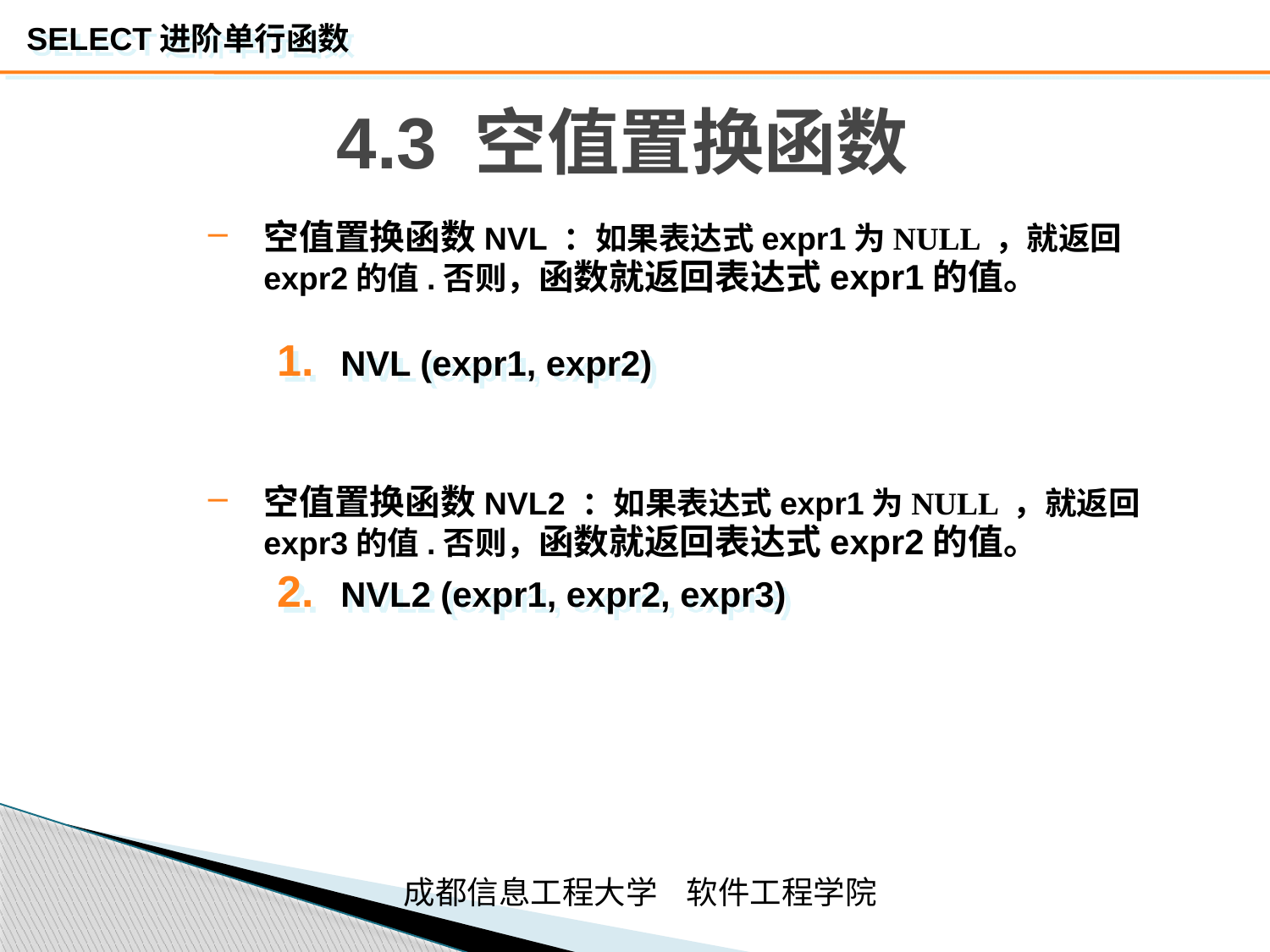

# 4.3 空值置换函数
空值置换函数NVL ：如果表达式expr1为NULL ，就返回expr2的值.否则，函数就返回表达式expr1的值。
NVL (expr1, expr2)

NVL2 (expr1, expr2, expr3)
空值置换函数NVL2 ：如果表达式expr1为NULL ，就返回expr3的值.否则，函数就返回表达式expr2的值。